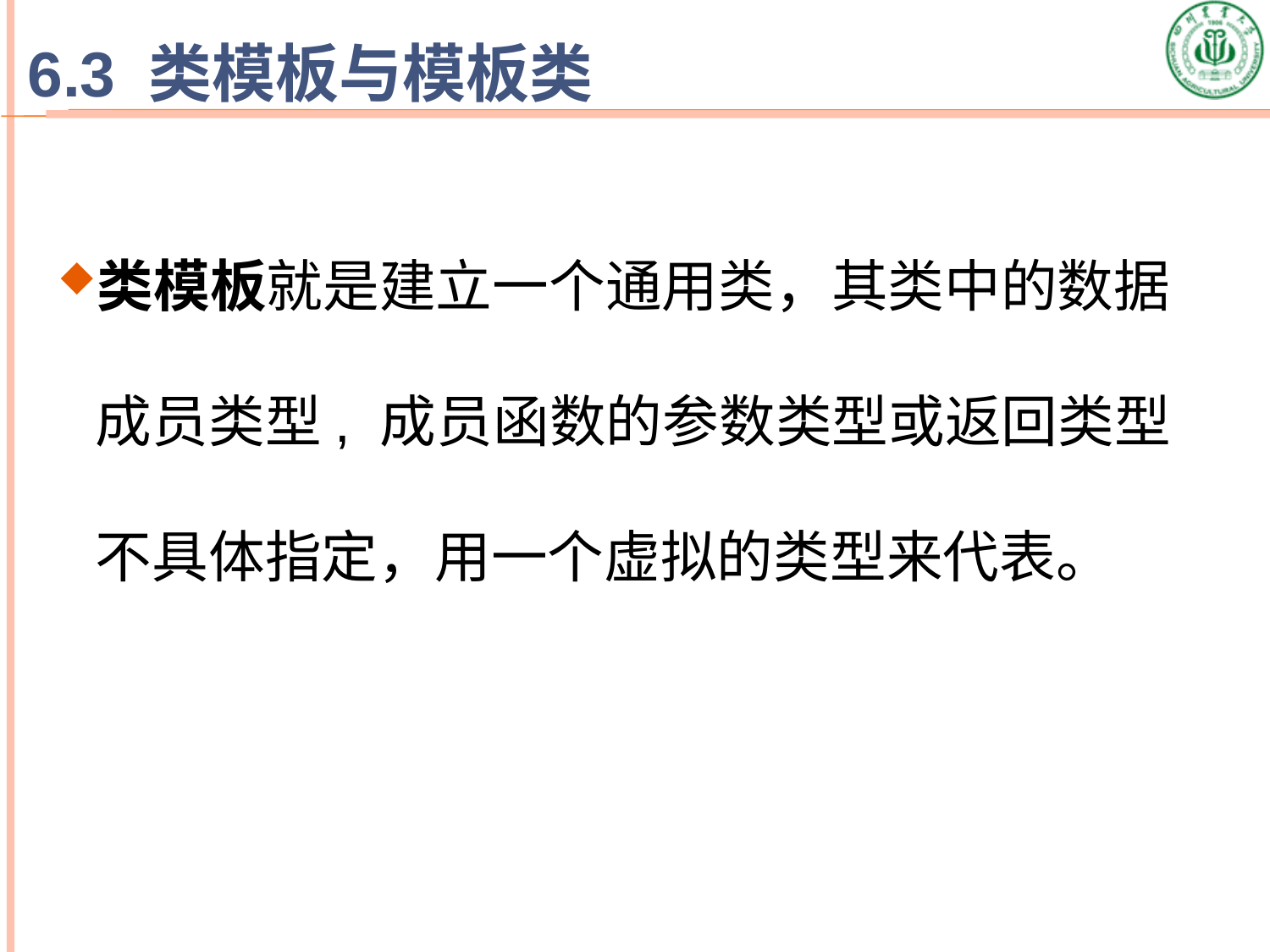

# 6.3 类模板与模板类
类模板就是建立一个通用类，其类中的数据成员类型, 成员函数的参数类型或返回类型不具体指定，用一个虚拟的类型来代表。